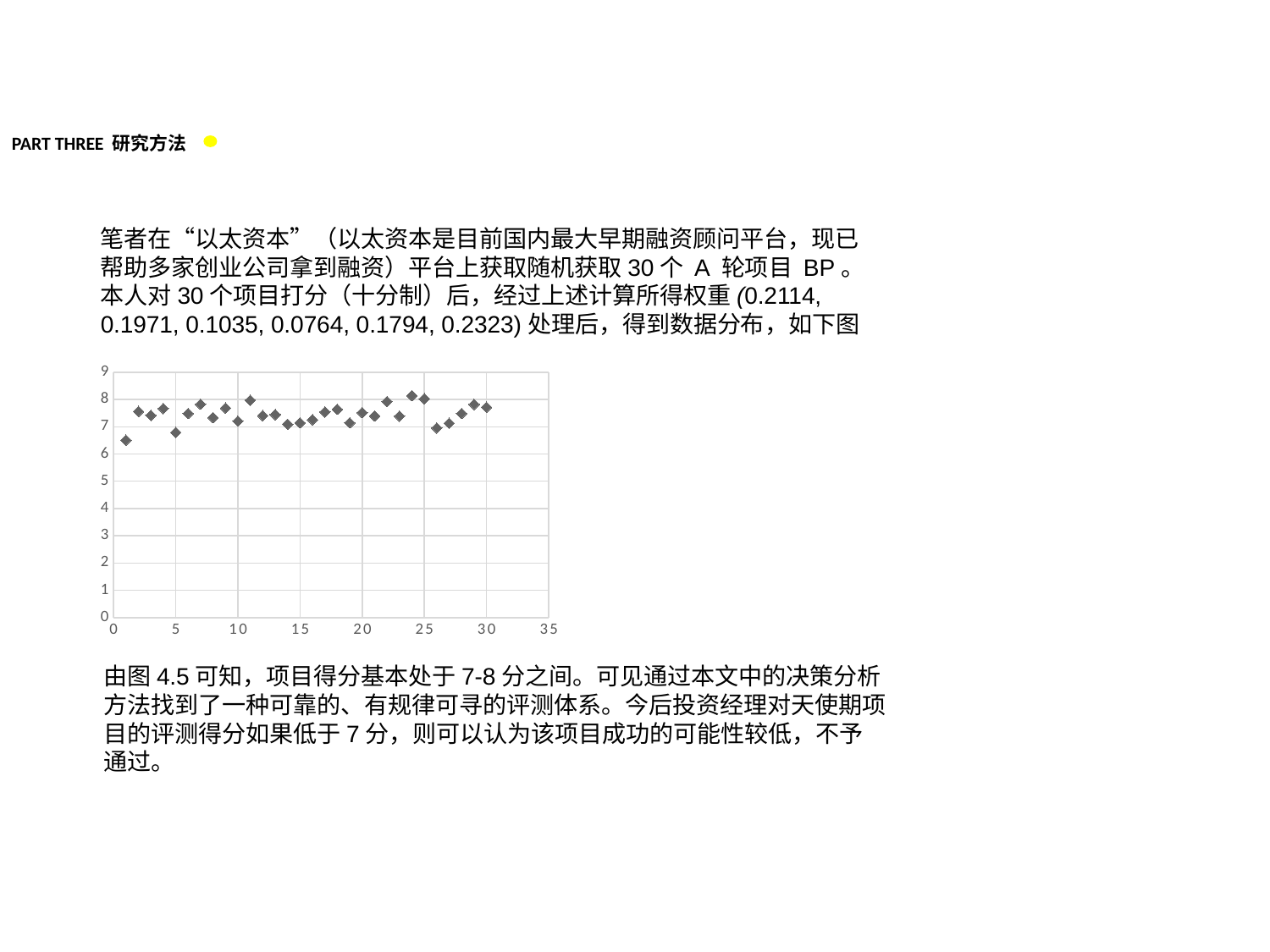

PART THREE 研究方法

笔者在“以太资本”（以太资本是目前国内最大早期融资顾问平台，现已帮助多家创业公司拿到融资）平台上获取随机获取30个 A 轮项目 BP。本人对30个项目打分（十分制）后，经过上述计算所得权重(0.2114, 0.1971, 0.1035, 0.0764, 0.1794, 0.2323)处理后，得到数据分布，如下图

### Chart

| Category |  |
|---|---|
由图4.5可知，项目得分基本处于7-8分之间。可见通过本文中的决策分析方法找到了一种可靠的、有规律可寻的评测体系。今后投资经理对天使期项目的评测得分如果低于7分，则可以认为该项目成功的可能性较低，不予通过。